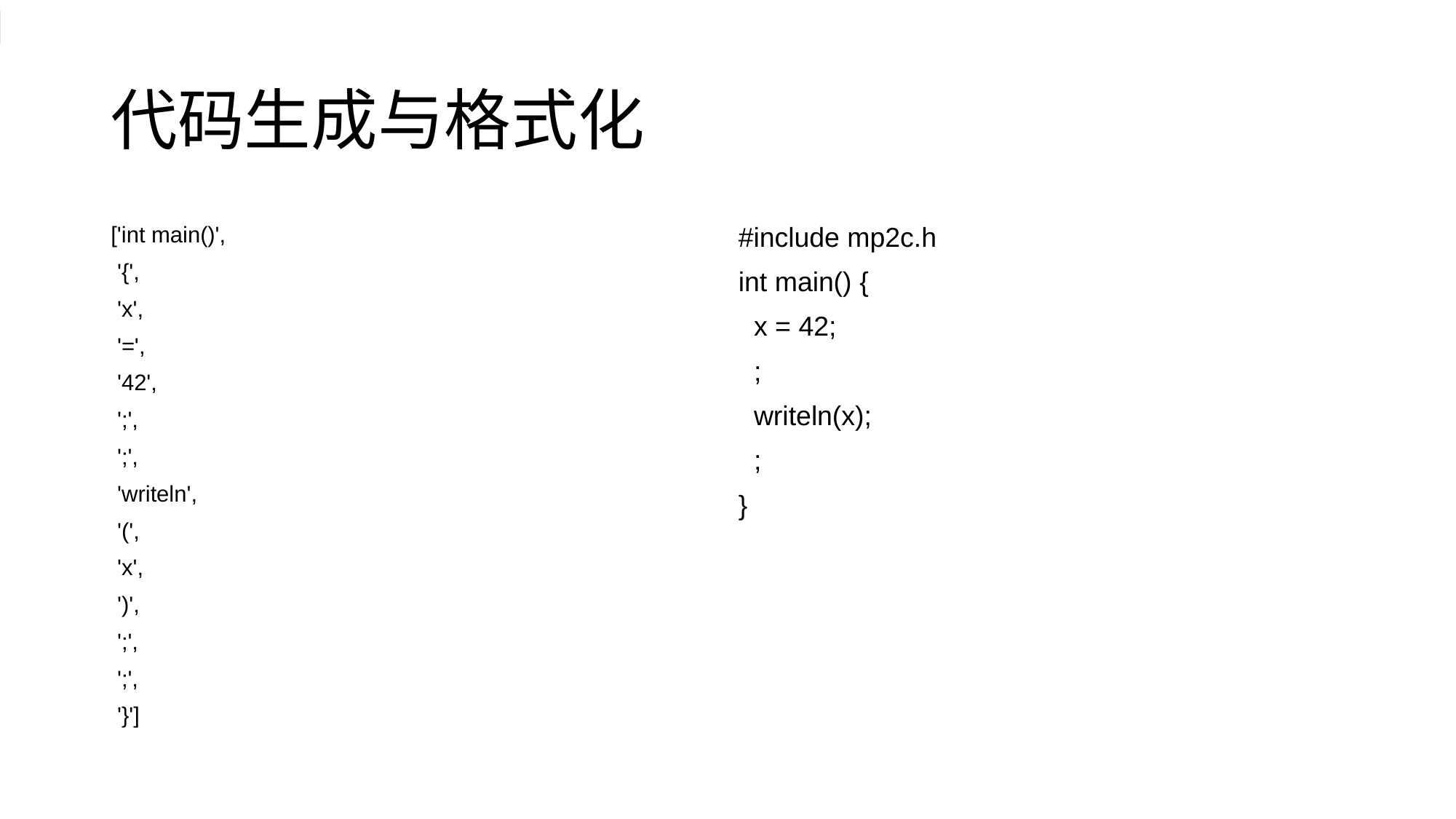

# 代码生成与格式化
['int main()',
 '{',
 'x',
 '=',
 '42',
 ';',
 ';',
 'writeln',
 '(',
 'x',
 ')',
 ';',
 ';',
 '}']
#include mp2c.h
int main() {
  x = 42;
  ;
  writeln(x);
  ;
}